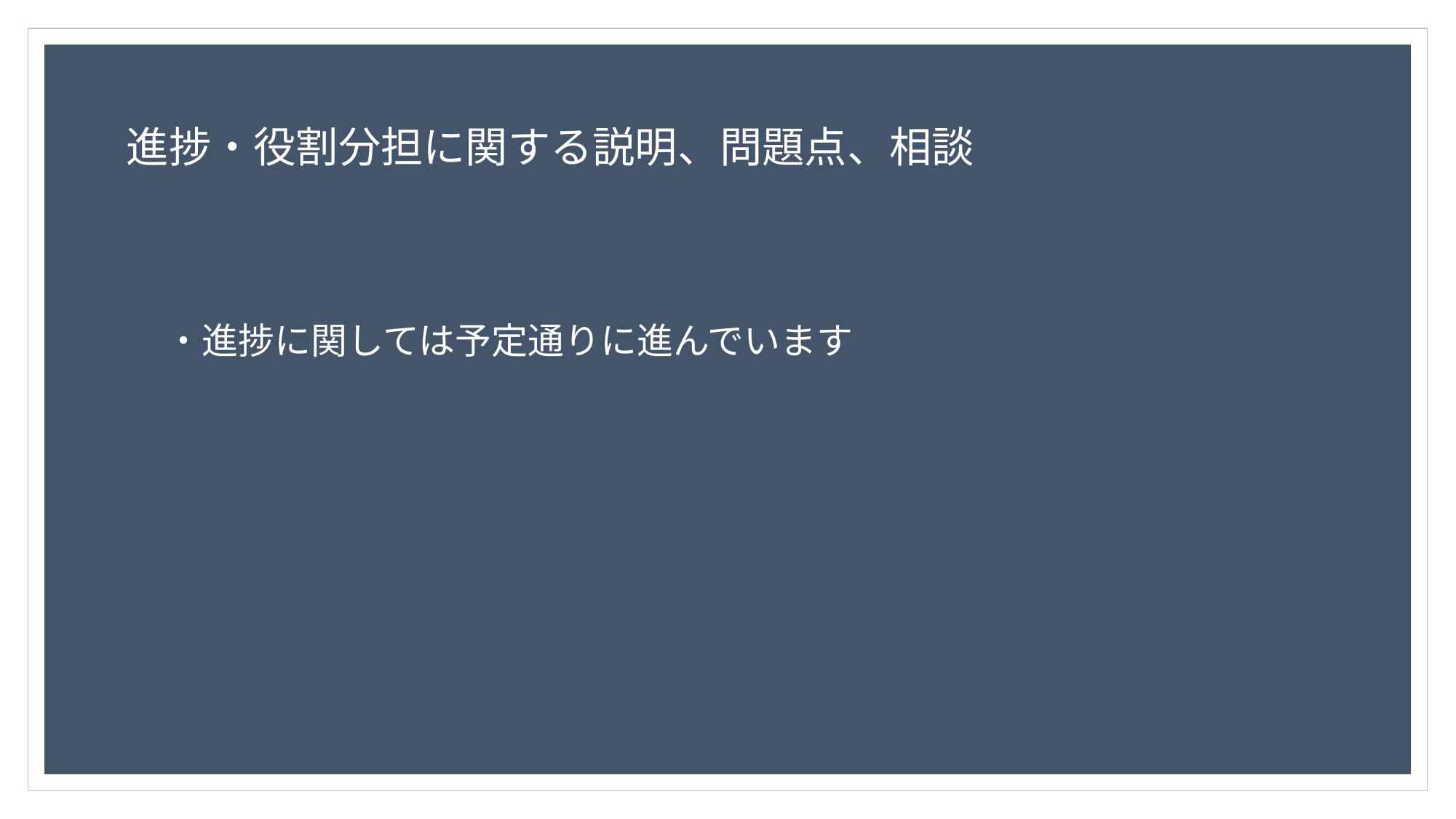

進捗・役割分担に関する説明、問題点、相談
・進捗に関しては予定通りに進んでいます